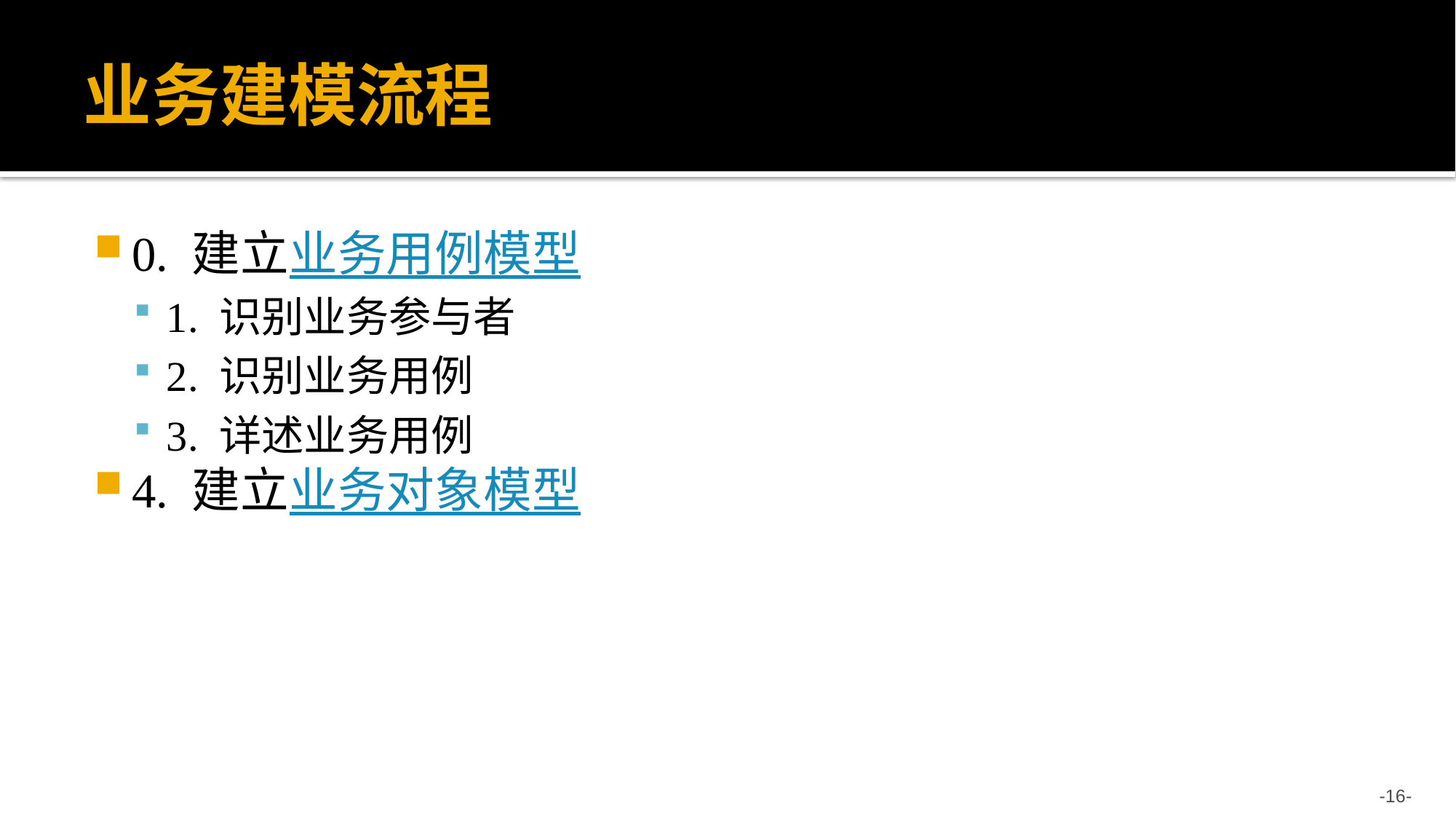

# 业务建模流程
0. 建立业务用例模型
1. 识别业务参与者
2. 识别业务用例
3. 详述业务用例
4. 建立业务对象模型

-16-